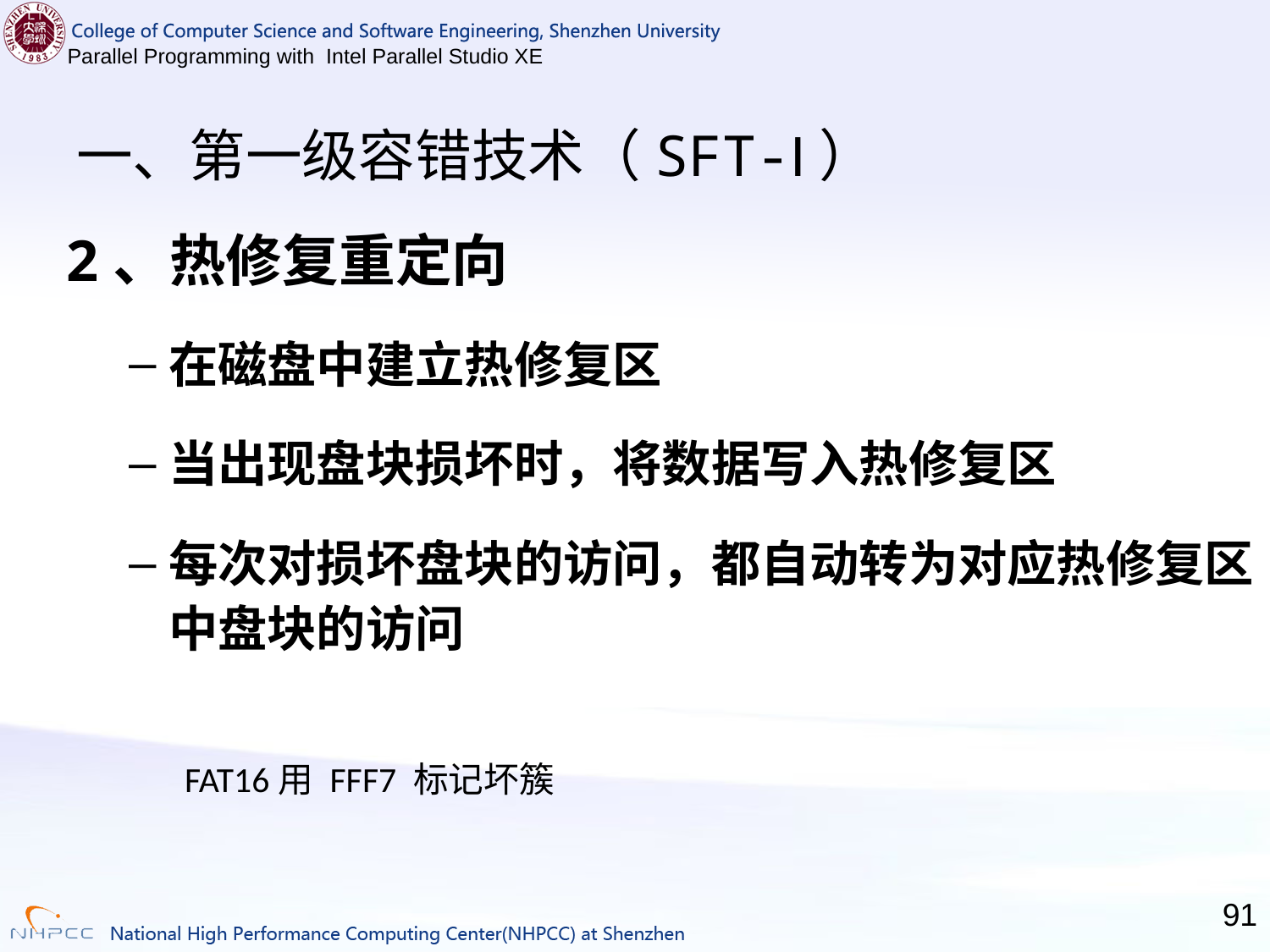

# 一、第一级容错技术（SFT-I）
2、热修复重定向
在磁盘中建立热修复区
当出现盘块损坏时，将数据写入热修复区
每次对损坏盘块的访问，都自动转为对应热修复区中盘块的访问

FAT16用 FFF7 标记坏簇
91